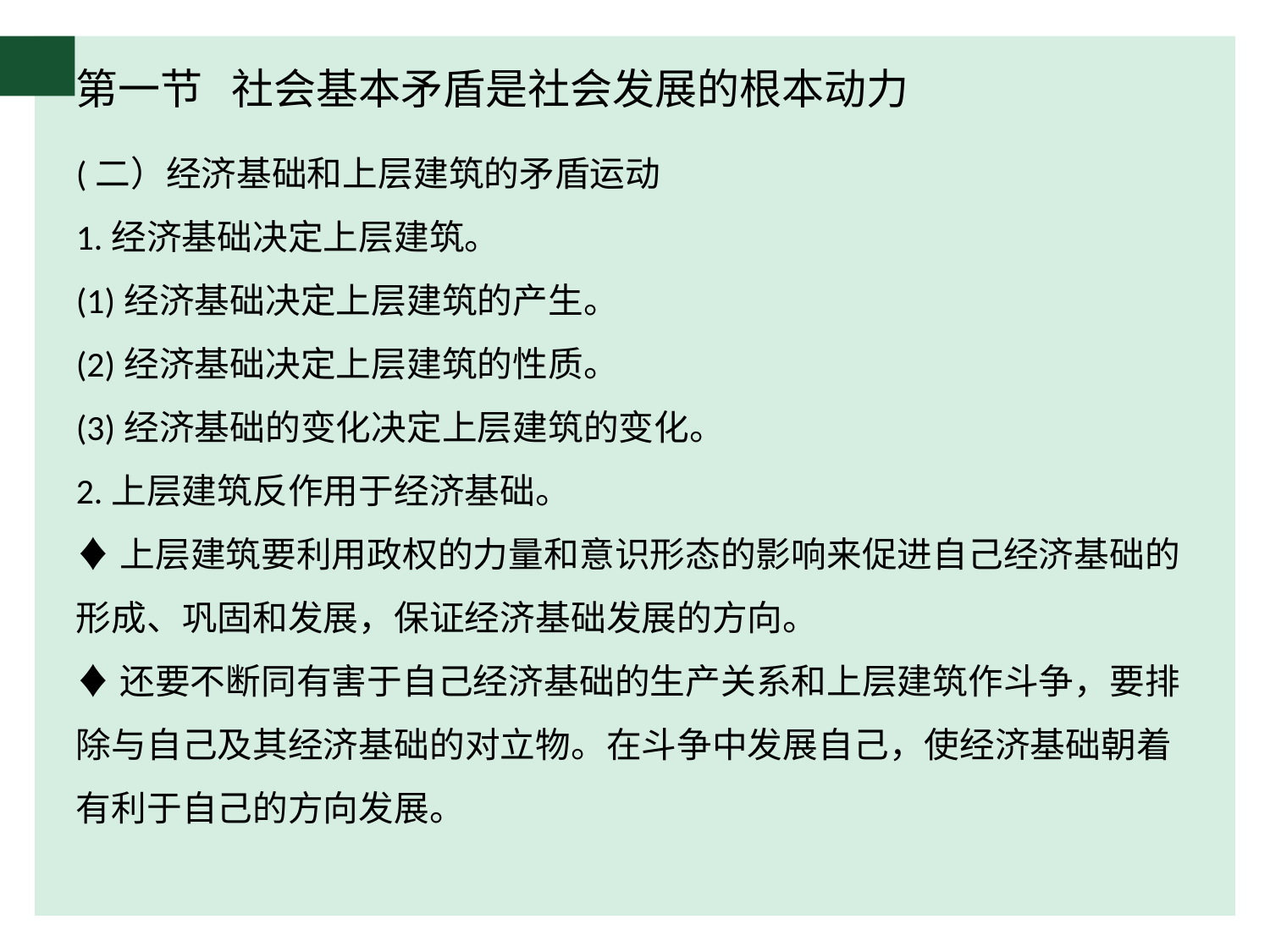

# 第一节   社会基本矛盾是社会发展的根本动力
(二）经济基础和上层建筑的矛盾运动
1.经济基础决定上层建筑。
(1)经济基础决定上层建筑的产生。
(2)经济基础决定上层建筑的性质。
(3)经济基础的变化决定上层建筑的变化。
2.上层建筑反作用于经济基础。
♦上层建筑要利用政权的力量和意识形态的影响来促进自己经济基础的形成、巩固和发展，保证经济基础发展的方向。
♦还要不断同有害于自己经济基础的生产关系和上层建筑作斗争，要排除与自己及其经济基础的对立物。在斗争中发展自己，使经济基础朝着有利于自己的方向发展。